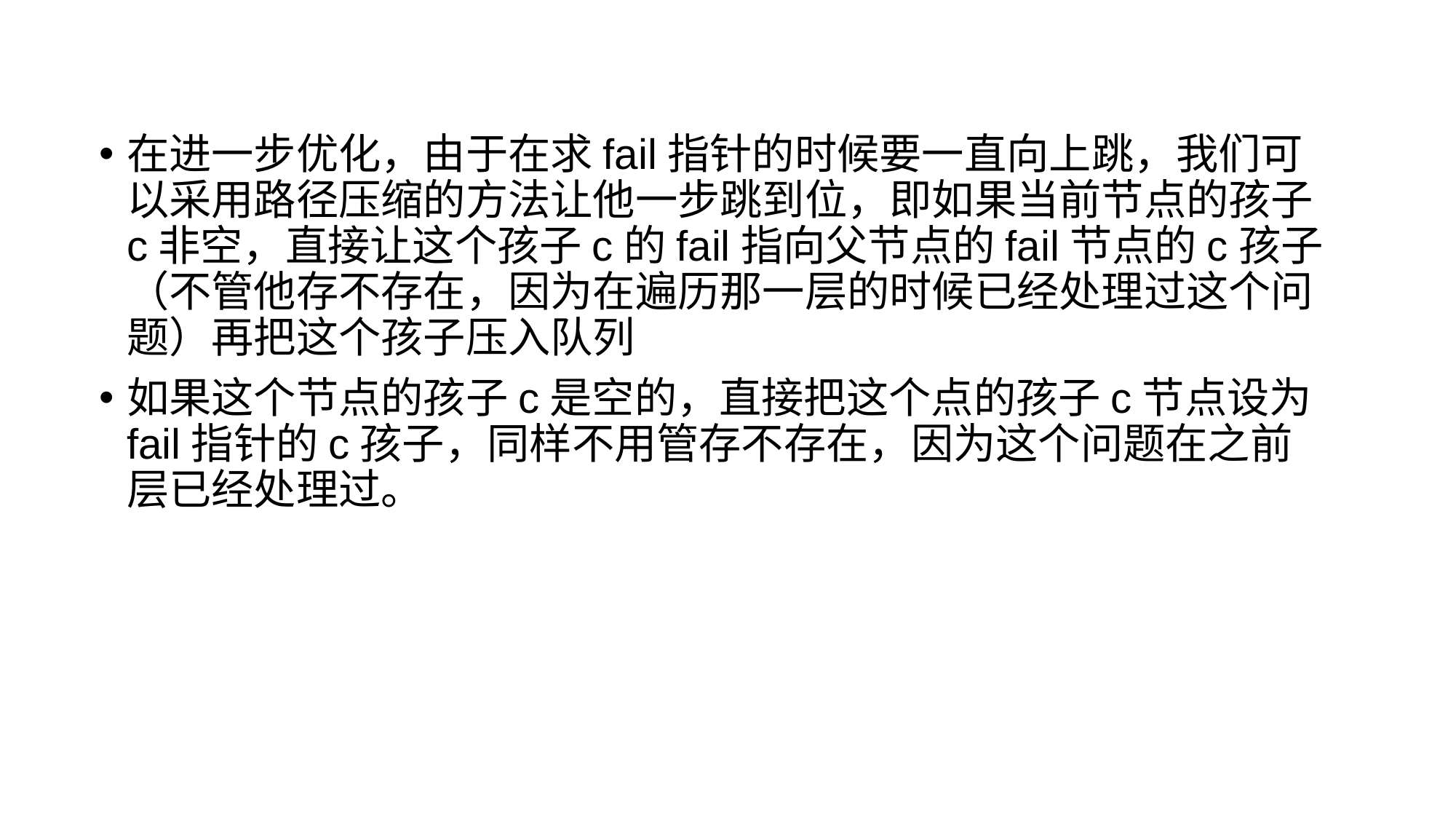

在进一步优化，由于在求fail指针的时候要一直向上跳，我们可以采用路径压缩的方法让他一步跳到位，即如果当前节点的孩子c非空，直接让这个孩子c的fail指向父节点的fail节点的c孩子（不管他存不存在，因为在遍历那一层的时候已经处理过这个问题）再把这个孩子压入队列
如果这个节点的孩子c是空的，直接把这个点的孩子c节点设为fail指针的c孩子，同样不用管存不存在，因为这个问题在之前层已经处理过。